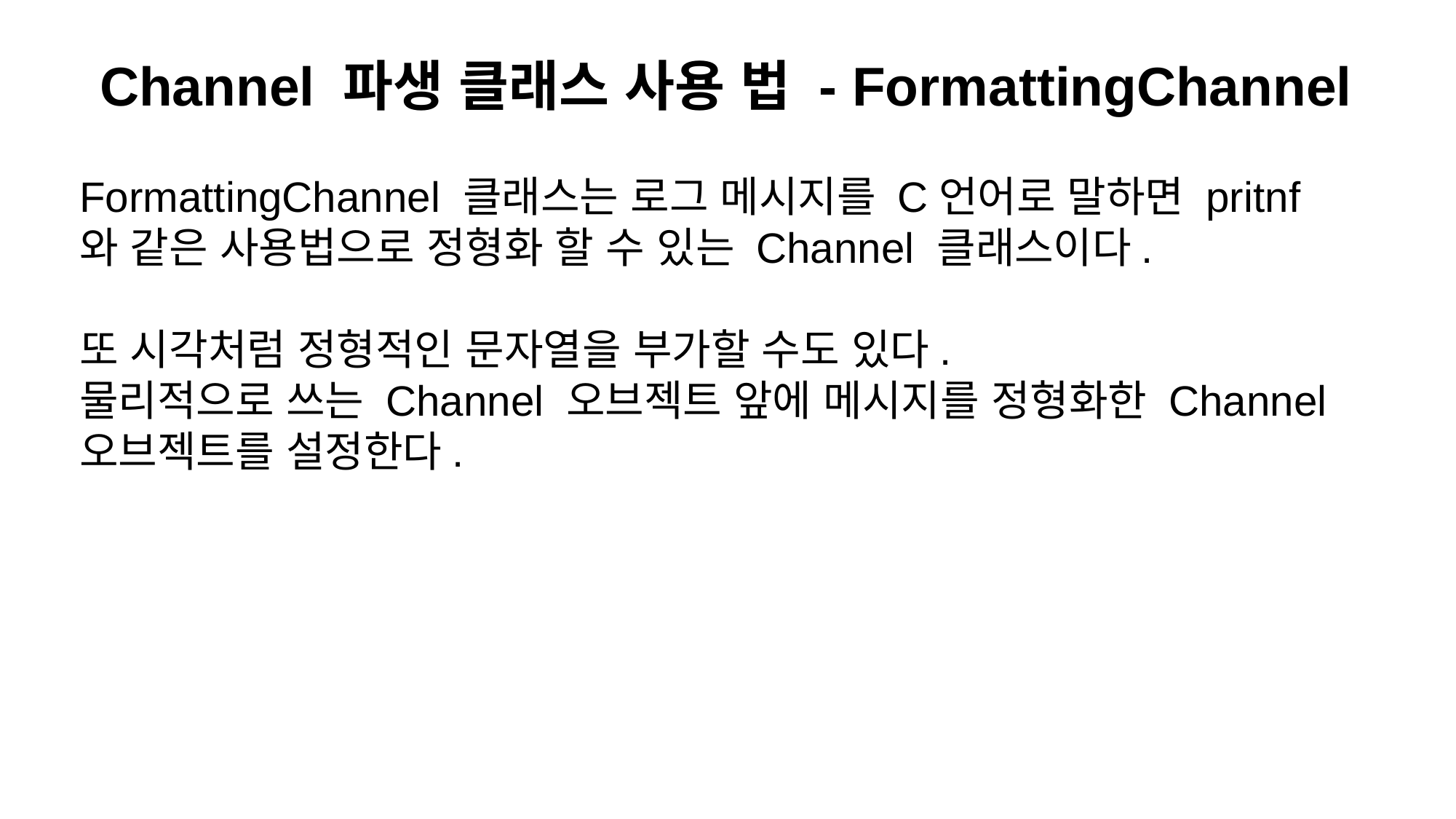

Channel 파생 클래스 사용 법 - FormattingChannel
FormattingChannel 클래스는 로그 메시지를 C언어로 말하면 pritnf와 같은 사용법으로 정형화 할 수 있는 Channel 클래스이다.

또 시각처럼 정형적인 문자열을 부가할 수도 있다.
물리적으로 쓰는 Channel 오브젝트 앞에 메시지를 정형화한 Channel 오브젝트를 설정한다.